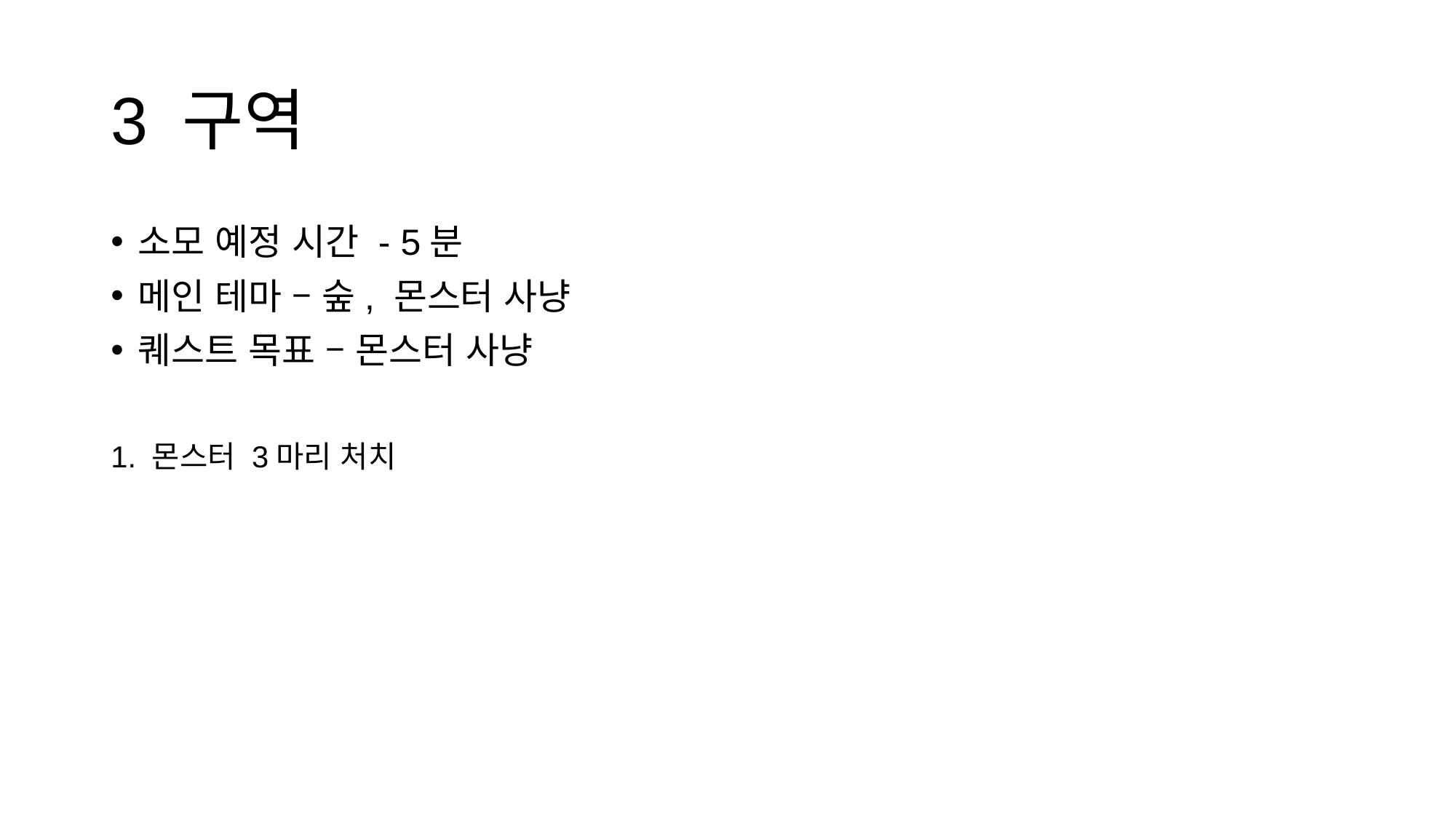

# 3 구역
소모 예정 시간 - 5분
메인 테마 – 숲, 몬스터 사냥
퀘스트 목표 – 몬스터 사냥

1. 몬스터 3마리 처치